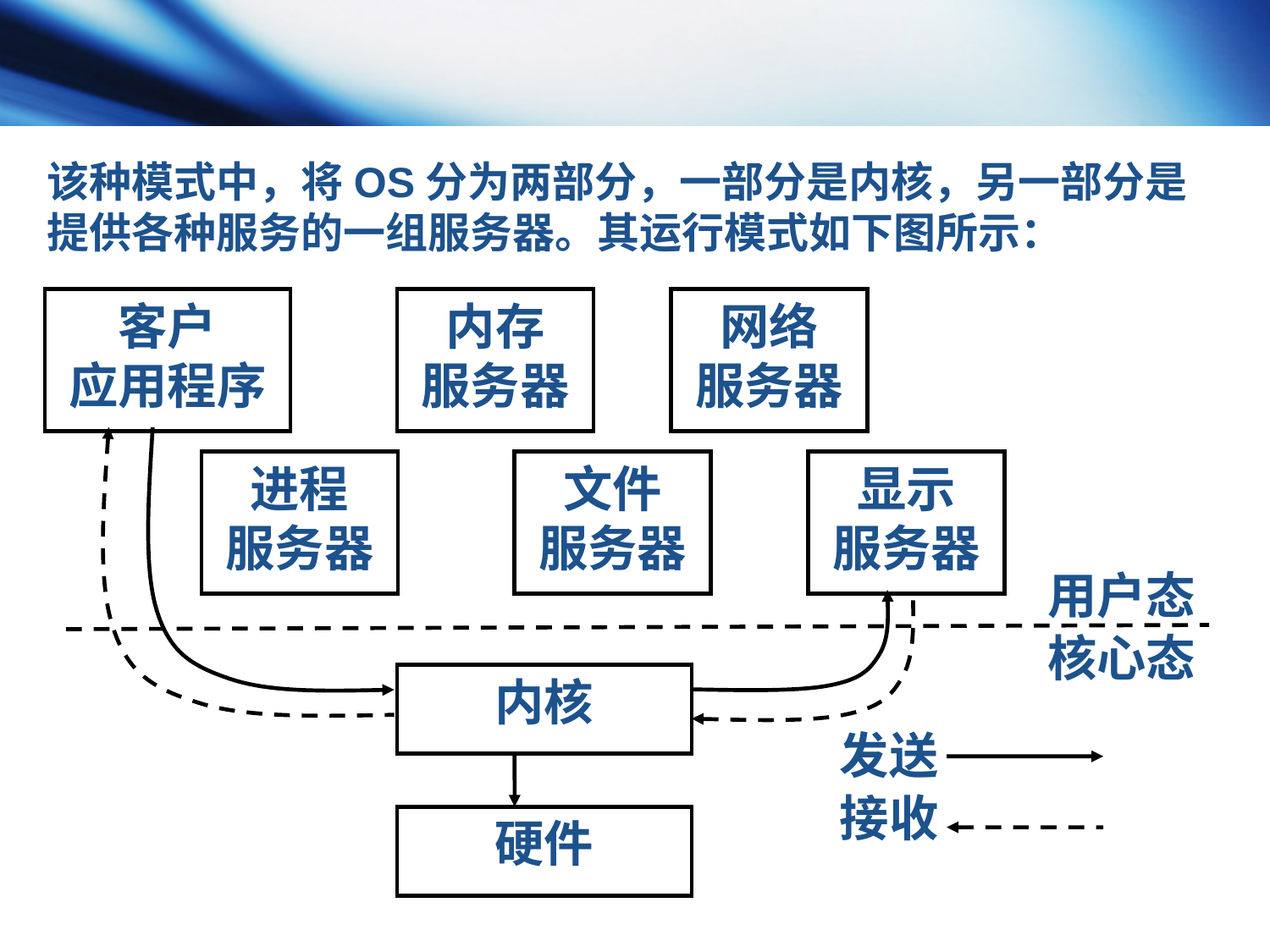

该种模式中，将OS分为两部分，一部分是内核，另一部分是提供各种服务的一组服务器。其运行模式如下图所示：
客户
应用程序
内存
服务器
网络
服务器

进程
服务器
文件
服务器
显示
服务器

用户态
核心态

内核
发送

接收
硬件